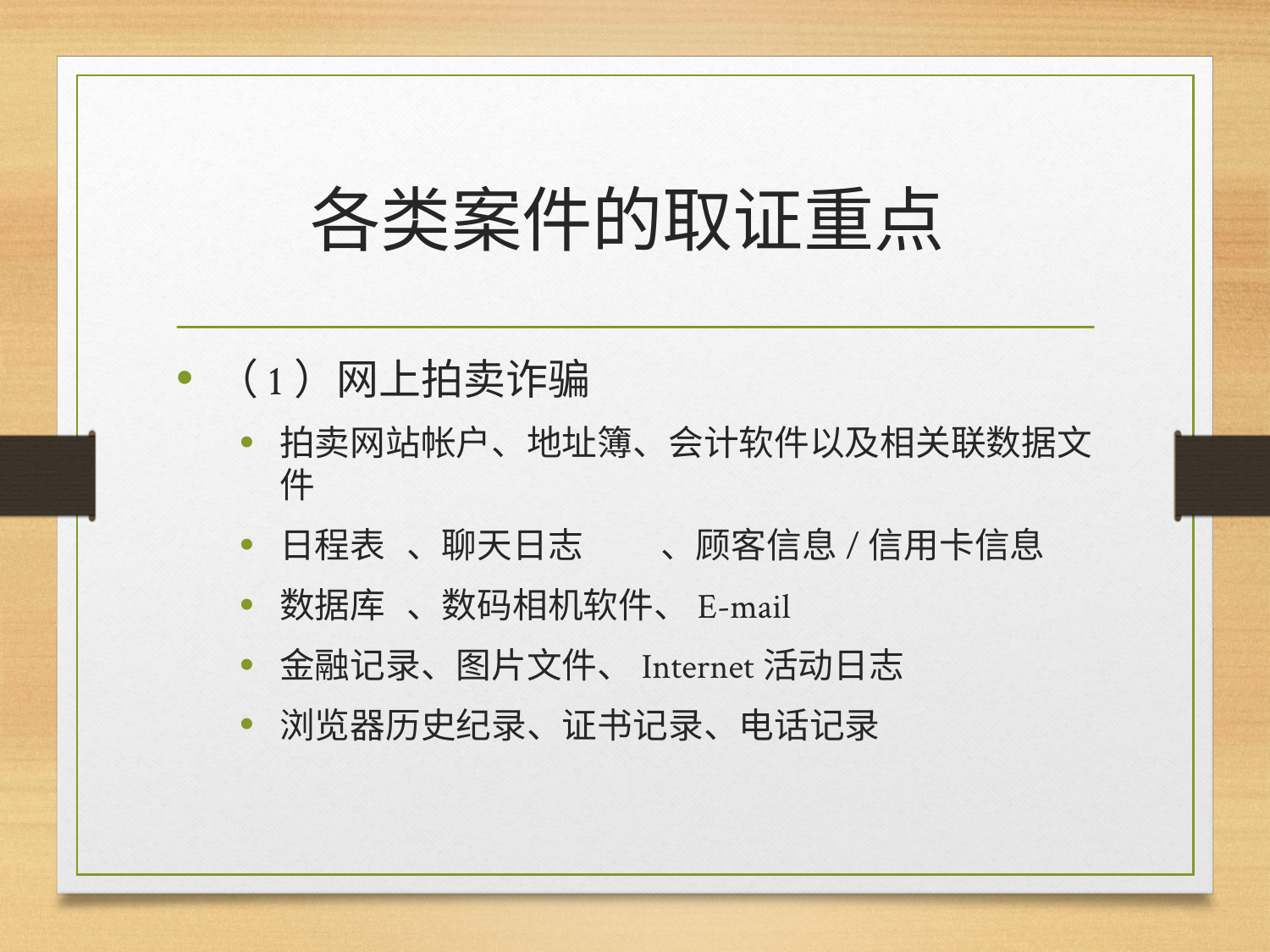

# 各类案件的取证重点
（1）网上拍卖诈骗
拍卖网站帐户、地址簿、会计软件以及相关联数据文件
日程表	、聊天日志	、顾客信息/信用卡信息
数据库	、数码相机软件、E-mail
金融记录、图片文件、Internet活动日志
浏览器历史纪录、证书记录、电话记录